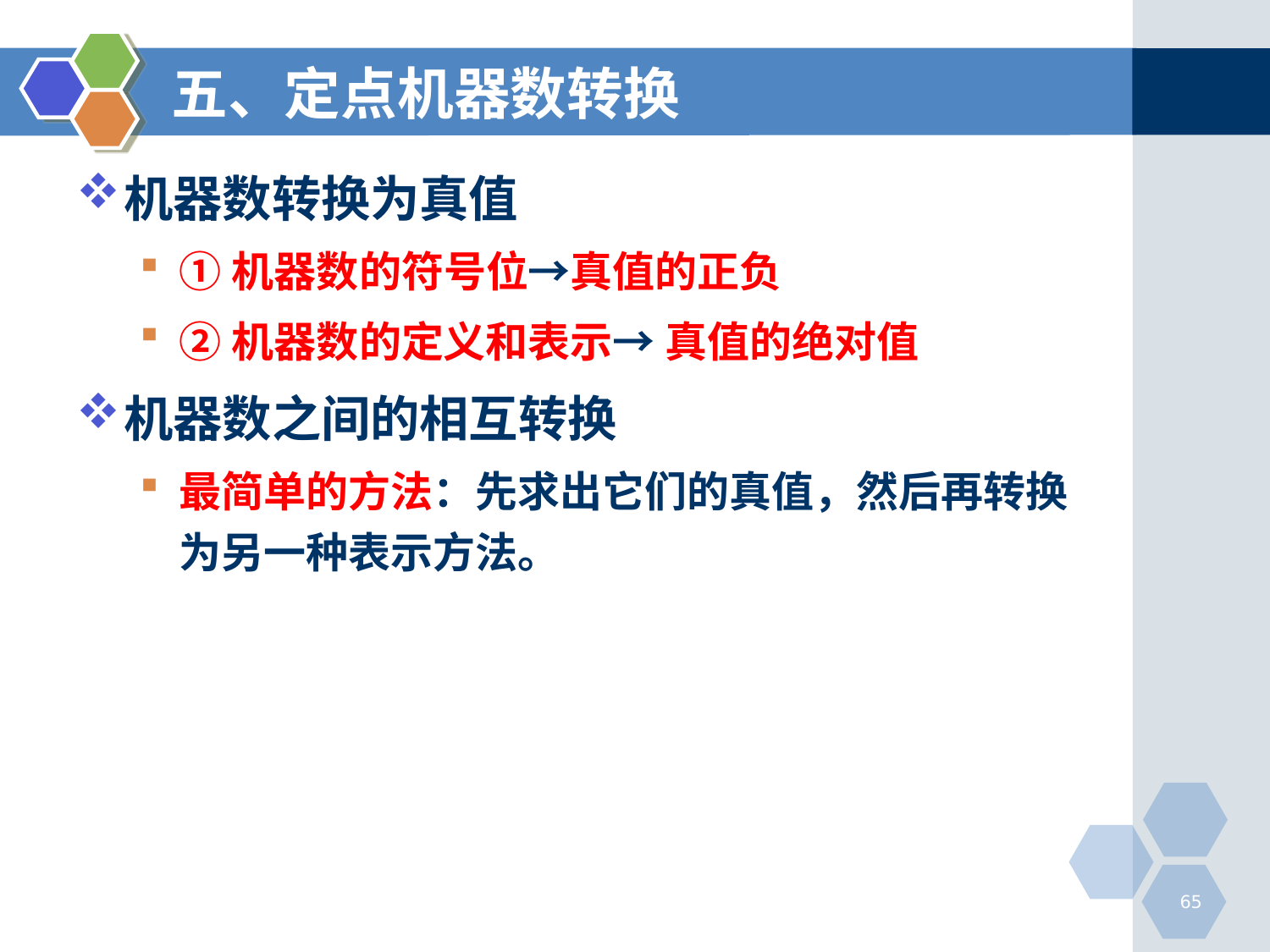

# 五、定点机器数转换
机器数转换为真值
①机器数的符号位→真值的正负
②机器数的定义和表示→ 真值的绝对值
机器数之间的相互转换
最简单的方法：先求出它们的真值，然后再转换为另一种表示方法。

65